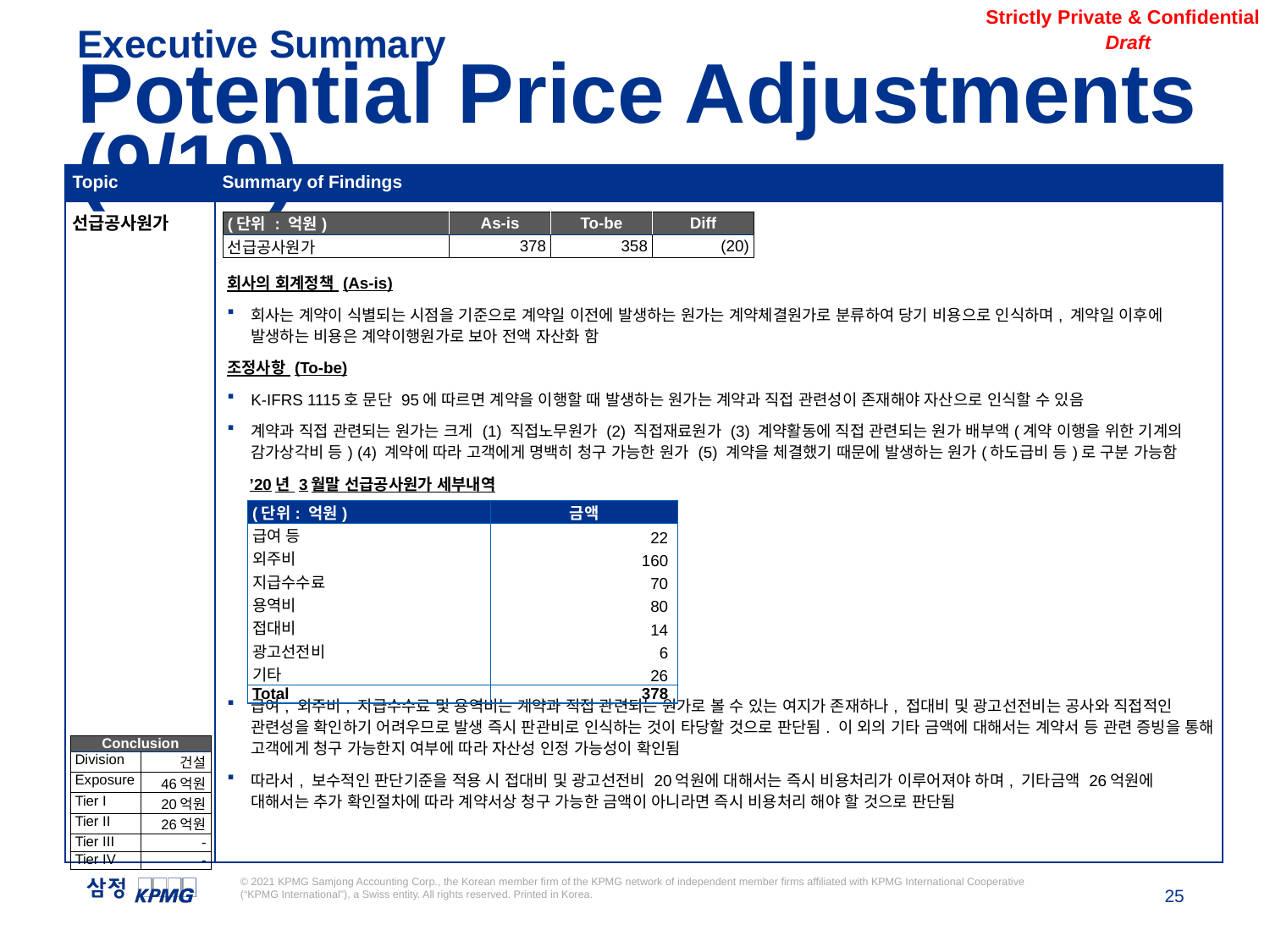

Executive Summary
Potential Price Adjustments (9/10)
| Topic | Summary of Findings |
| --- | --- |
| 선급공사원가 | 회사의 회계정책 (As-is) 회사는 계약이 식별되는 시점을 기준으로 계약일 이전에 발생하는 원가는 계약체결원가로 분류하여 당기 비용으로 인식하며, 계약일 이후에 발생하는 비용은 계약이행원가로 보아 전액 자산화 함 조정사항 (To-be) K-IFRS 1115호 문단 95에 따르면 계약을 이행할 때 발생하는 원가는 계약과 직접 관련성이 존재해야 자산으로 인식할 수 있음 계약과 직접 관련되는 원가는 크게 (1) 직접노무원가 (2) 직접재료원가 (3) 계약활동에 직접 관련되는 원가 배부액(계약 이행을 위한 기계의 감가상각비 등) (4) 계약에 따라 고객에게 명백히 청구 가능한 원가 (5) 계약을 체결했기 때문에 발생하는 원가(하도급비 등)로 구분 가능함 ’20년 3월말 선급공사원가 세부내역 급여, 외주비, 지급수수료 및 용역비는 계약과 직접 관련되는 원가로 볼 수 있는 여지가 존재하나, 접대비 및 광고선전비는 공사와 직접적인 관련성을 확인하기 어려우므로 발생 즉시 판관비로 인식하는 것이 타당할 것으로 판단됨. 이 외의 기타 금액에 대해서는 계약서 등 관련 증빙을 통해 고객에게 청구 가능한지 여부에 따라 자산성 인정 가능성이 확인됨 따라서, 보수적인 판단기준을 적용 시 접대비 및 광고선전비 20억원에 대해서는 즉시 비용처리가 이루어져야 하며, 기타금액 26억원에 대해서는 추가 확인절차에 따라 계약서상 청구 가능한 금액이 아니라면 즉시 비용처리 해야 할 것으로 판단됨 |
| (단위 : 억원) | As-is | To-be | Diff |
| --- | --- | --- | --- |
| 선급공사원가 | 378 | 358 | (20) |
| (단위: 억원) | 금액 |
| --- | --- |
| 급여 등 | 22 |
| 외주비 | 160 |
| 지급수수료 | 70 |
| 용역비 | 80 |
| 접대비 | 14 |
| 광고선전비 | 6 |
| 기타 | 26 |
| Total | 378 |
| Conclusion |  |
| --- | --- |
| Division | 건설 |
| Exposure | 46억원 |
| Tier I | 20억원 |
| Tier II | 26억원 |
| Tier III | - |
| Tier IV | - |